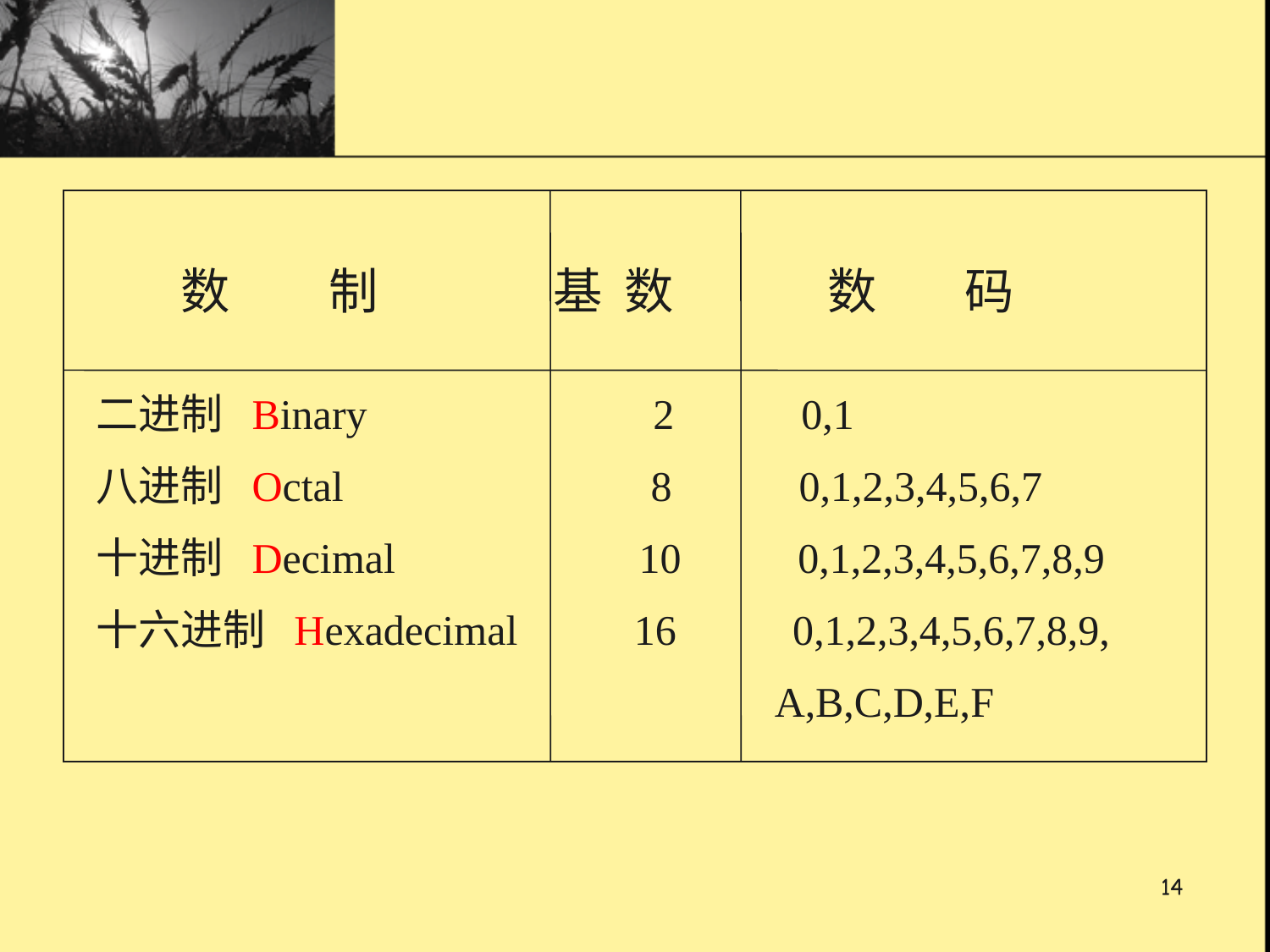

数         制                基  数              数        码

 二进制  Binary                           2            0,1
 八进制  Octal                             8            0,1,2,3,4,5,6,7
 十进制  Decimal                       10           0,1,2,3,4,5,6,7,8,9
 十六进制  Hexadecimal           16           0,1,2,3,4,5,6,7,8,9,
                                                                  A,B,C,D,E,F
14